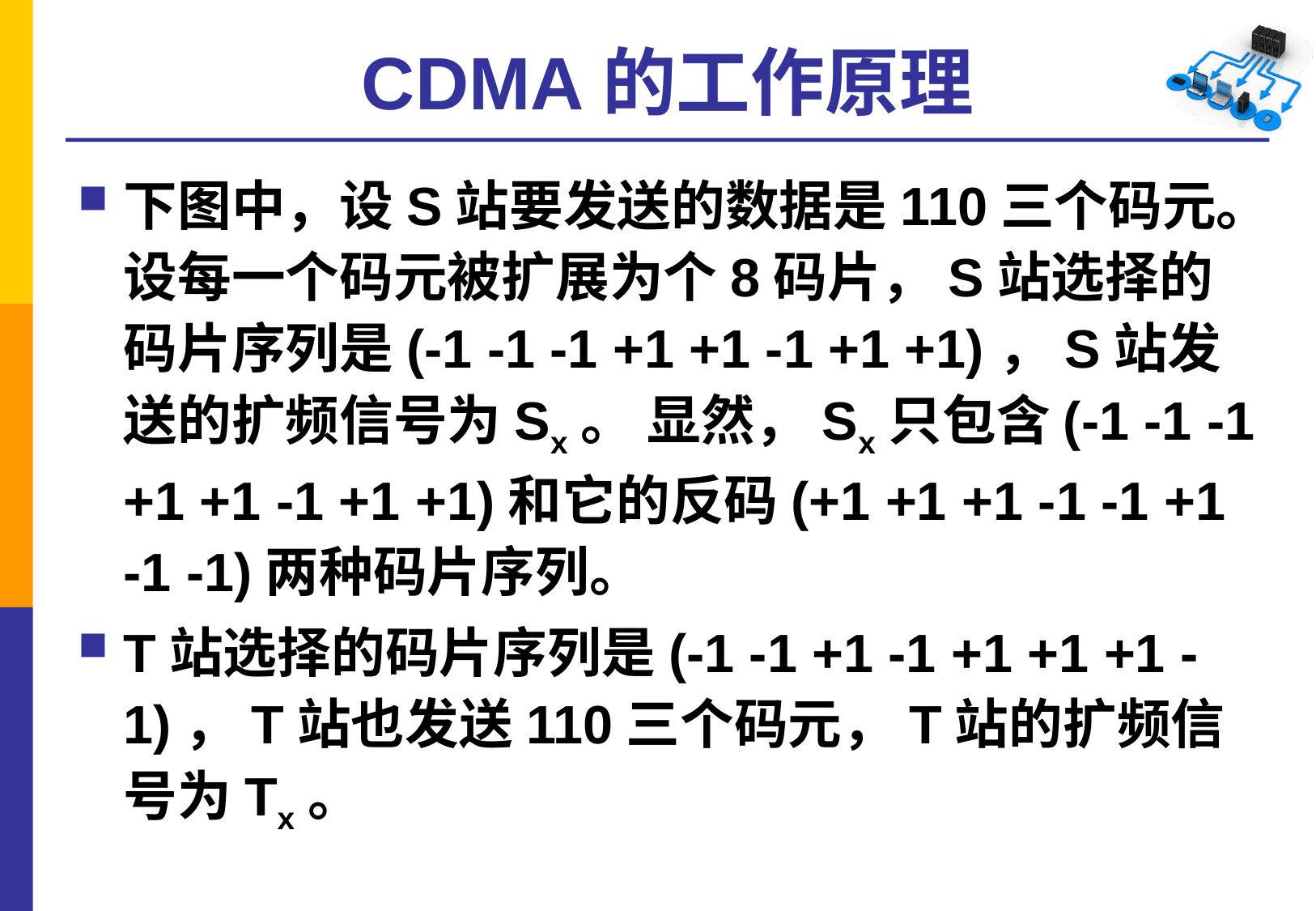

# CDMA的工作原理
下图中，设S站要发送的数据是110三个码元。设每一个码元被扩展为个8码片，S站选择的码片序列是(-1 -1 -1 +1 +1 -1 +1 +1)，S站发送的扩频信号为Sx。 显然，Sx只包含(-1 -1 -1 +1 +1 -1 +1 +1)和它的反码(+1 +1 +1 -1 -1 +1 -1 -1)两种码片序列。
T站选择的码片序列是(-1 -1 +1 -1 +1 +1 +1 -1)，T站也发送110三个码元，T站的扩频信号为Tx。